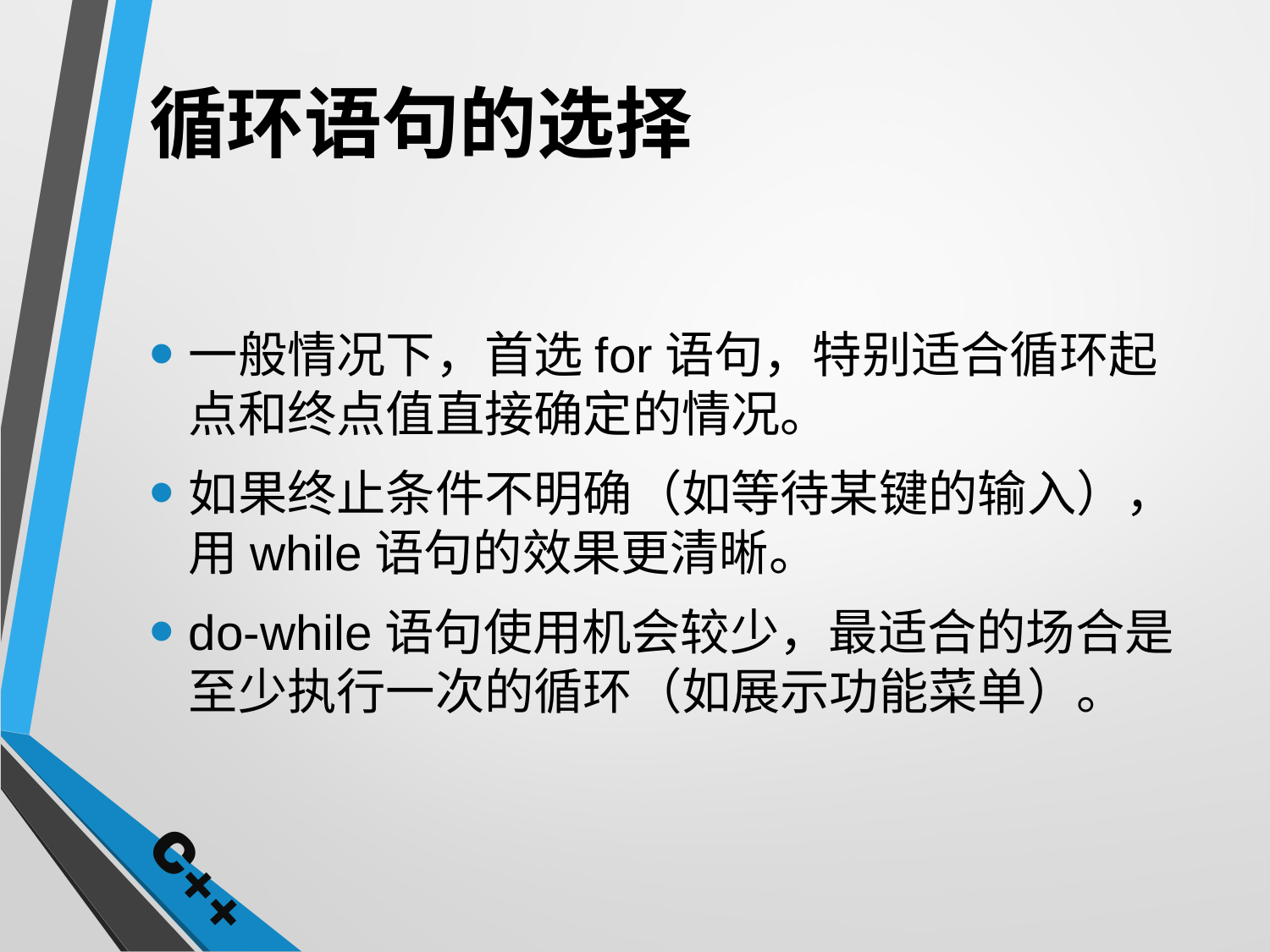

# 循环语句的选择
一般情况下，首选for语句，特别适合循环起点和终点值直接确定的情况。
如果终止条件不明确（如等待某键的输入），用while语句的效果更清晰。
do-while语句使用机会较少，最适合的场合是至少执行一次的循环（如展示功能菜单）。